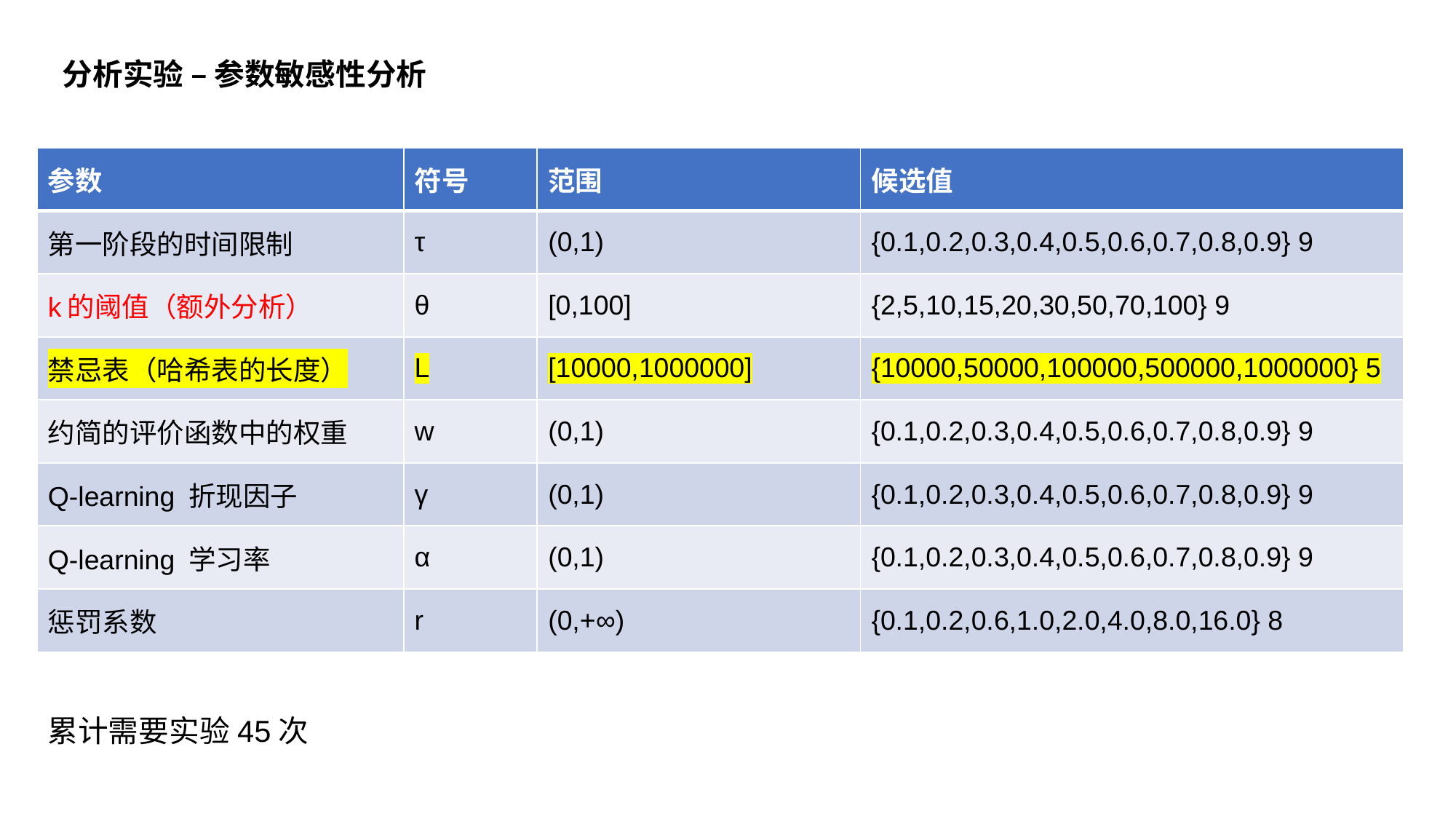

分析实验 – 参数敏感性分析
| 参数 | 符号 | 范围 | 候选值 |
| --- | --- | --- | --- |
| 第一阶段的时间限制 | τ | (0,1) | {0.1,0.2,0.3,0.4,0.5,0.6,0.7,0.8,0.9} 9 |
| k的阈值（额外分析） | θ | [0,100] | {2,5,10,15,20,30,50,70,100} 9 |
| 禁忌表（哈希表的长度） | L | [10000,1000000] | {10000,50000,100000,500000,1000000} 5 |
| 约简的评价函数中的权重 | w | (0,1) | {0.1,0.2,0.3,0.4,0.5,0.6,0.7,0.8,0.9} 9 |
| Q-learning 折现因子 | γ | (0,1) | {0.1,0.2,0.3,0.4,0.5,0.6,0.7,0.8,0.9} 9 |
| Q-learning 学习率 | α | (0,1) | {0.1,0.2,0.3,0.4,0.5,0.6,0.7,0.8,0.9} 9 |
| 惩罚系数 | r | (0,+∞) | {0.1,0.2,0.6,1.0,2.0,4.0,8.0,16.0} 8 |
累计需要实验45次